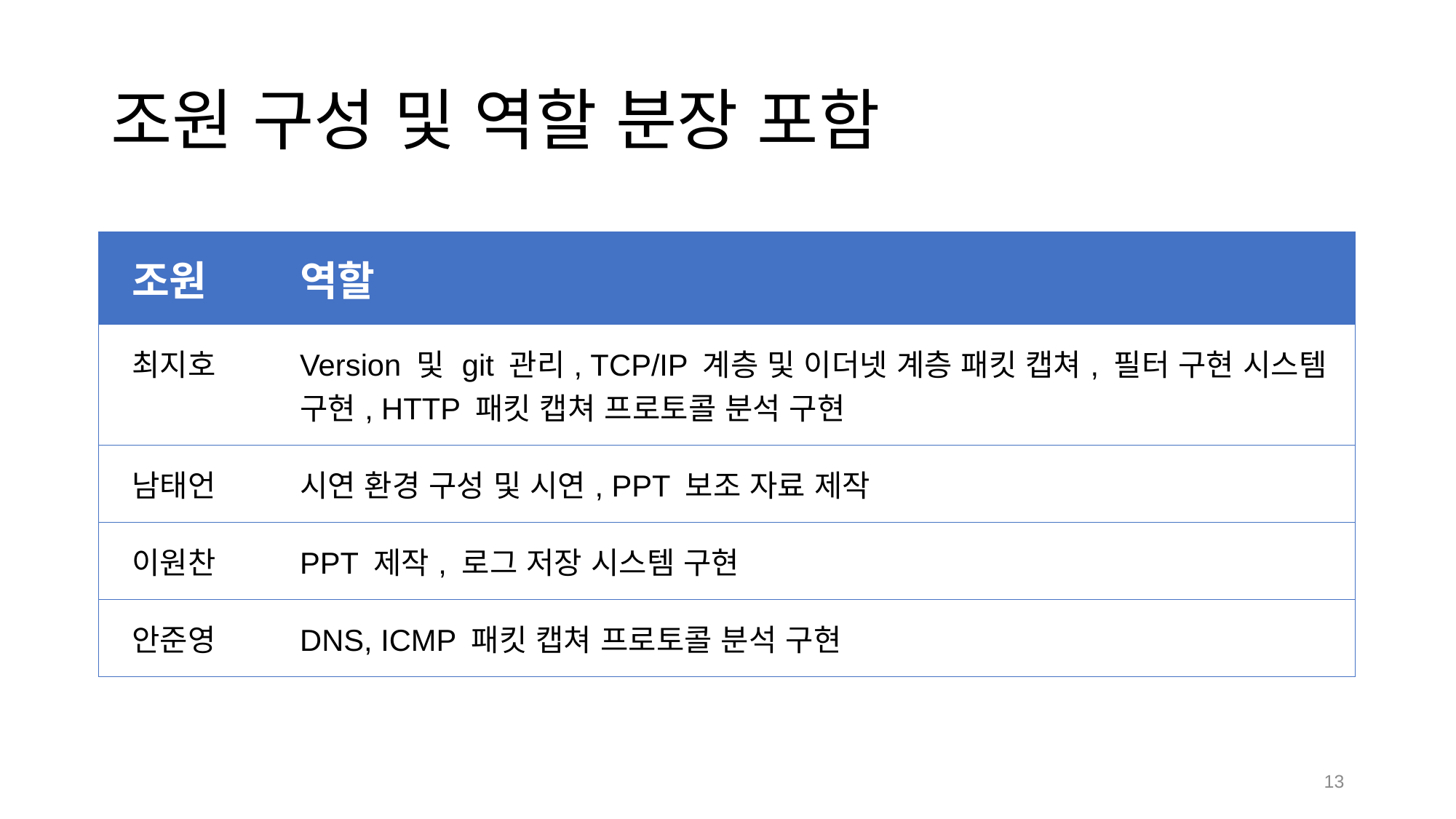

조원 구성 및 역할 분장 포함
| 조원 | 역할 |
| --- | --- |
| 최지호 | Version 및 git 관리, TCP/IP 계층 및 이더넷 계층 패킷 캡쳐, 필터 구현 시스템 구현, HTTP 패킷 캡쳐 프로토콜 분석 구현 |
| 남태언 | 시연 환경 구성 및 시연, PPT 보조 자료 제작 |
| 이원찬 | PPT 제작, 로그 저장 시스템 구현 |
| 안준영 | DNS, ICMP 패킷 캡쳐 프로토콜 분석 구현 |
13